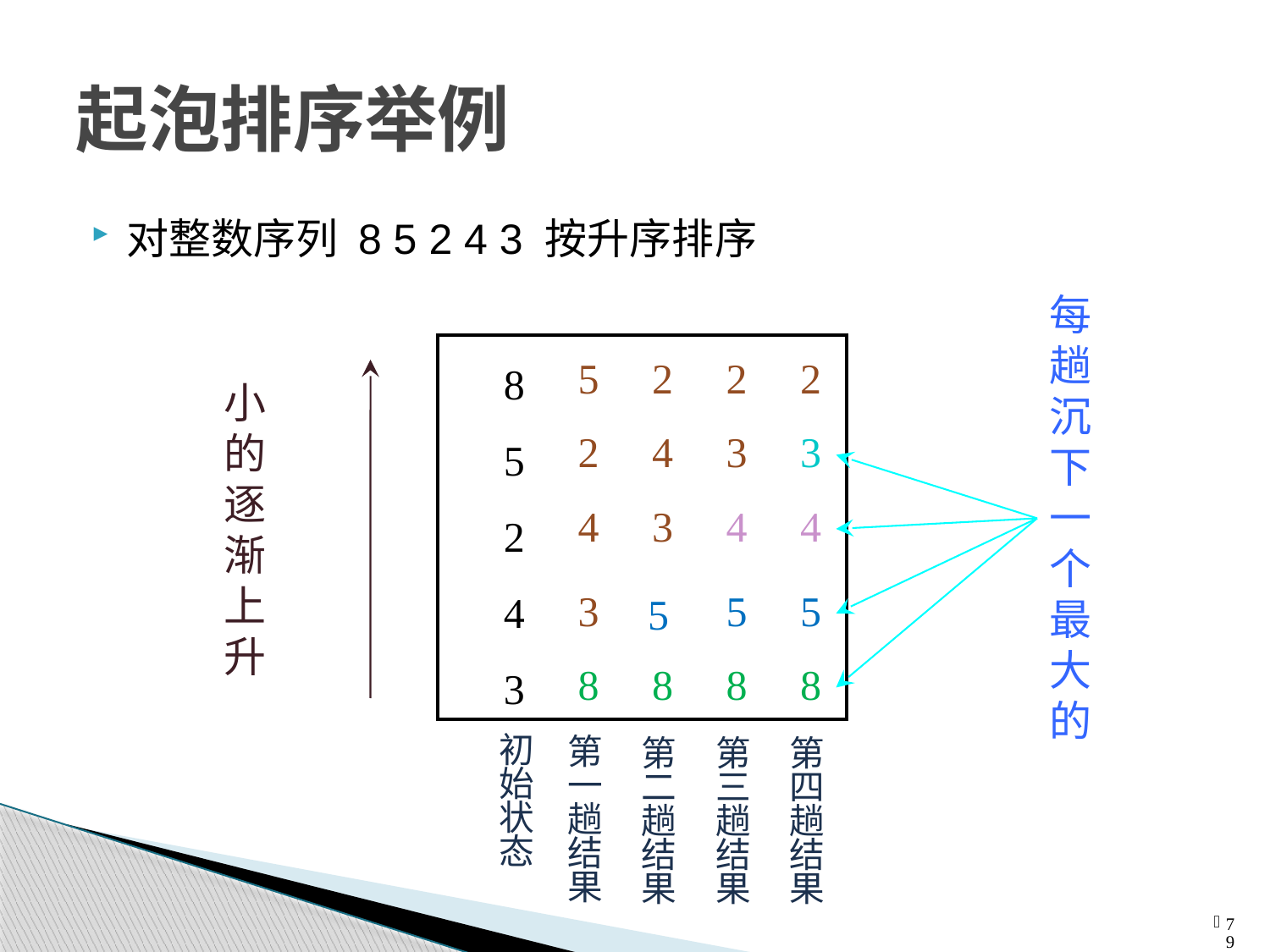

9.3 群体数据的组织 —— 9.3.3 交换排序
# 起泡排序举例
对整数序列 8 5 2 4 3 按升序排序
每趟沉下一个最大的
8
5
2
4
3

5
2
2
2

小的逐渐上升
2
4
3
3

4
3
4
4

3
5
5
5
8
8
8
8
初始状态
第一趟结果
第二趟结果
第三趟结果
第四趟结果
79